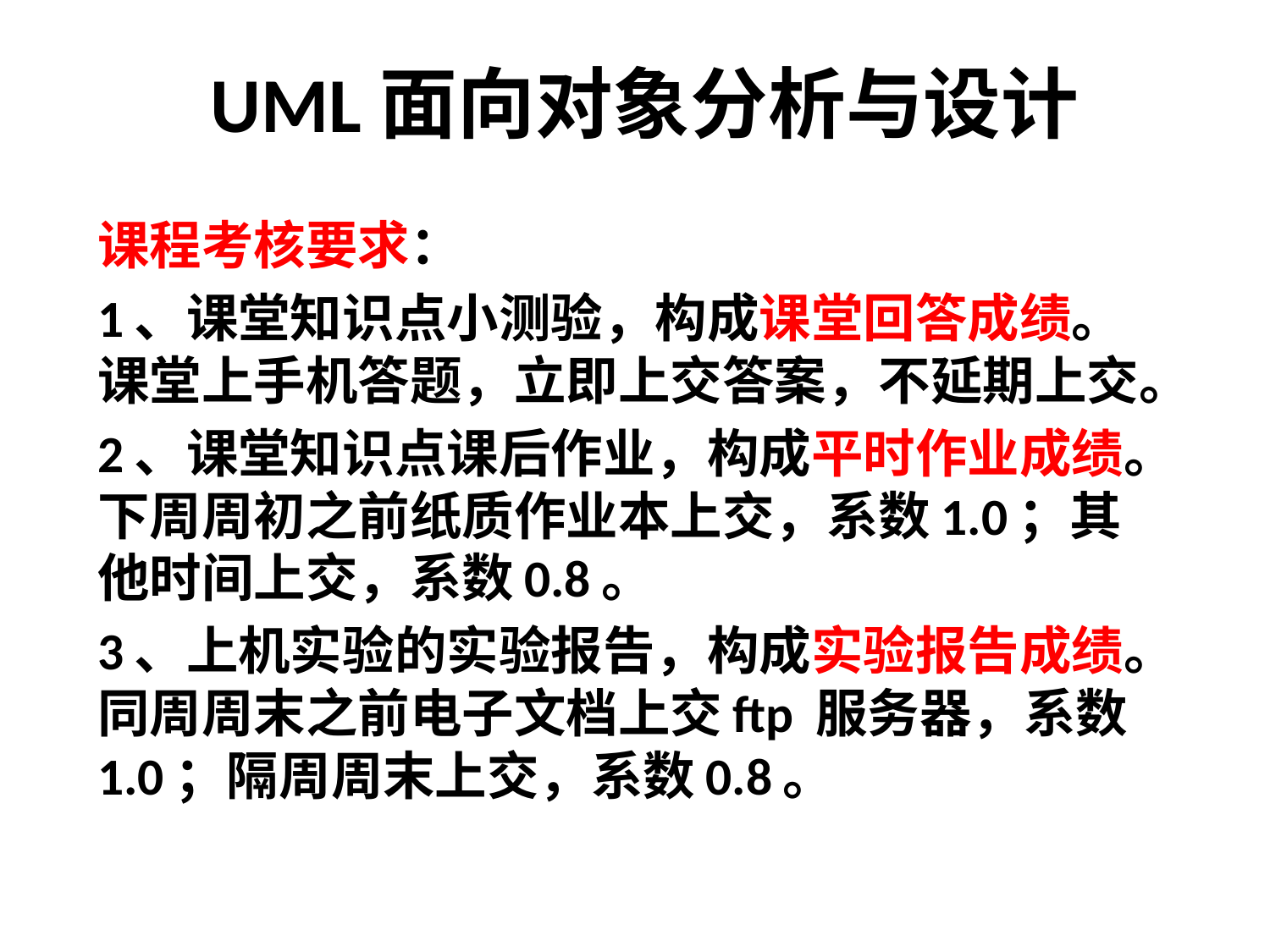

# UML面向对象分析与设计
课程考核要求：
1、课堂知识点小测验，构成课堂回答成绩。课堂上手机答题，立即上交答案，不延期上交。
2、课堂知识点课后作业，构成平时作业成绩。下周周初之前纸质作业本上交，系数1.0；其他时间上交，系数0.8。
3、上机实验的实验报告，构成实验报告成绩。同周周末之前电子文档上交ftp 服务器，系数1.0；隔周周末上交，系数0.8。